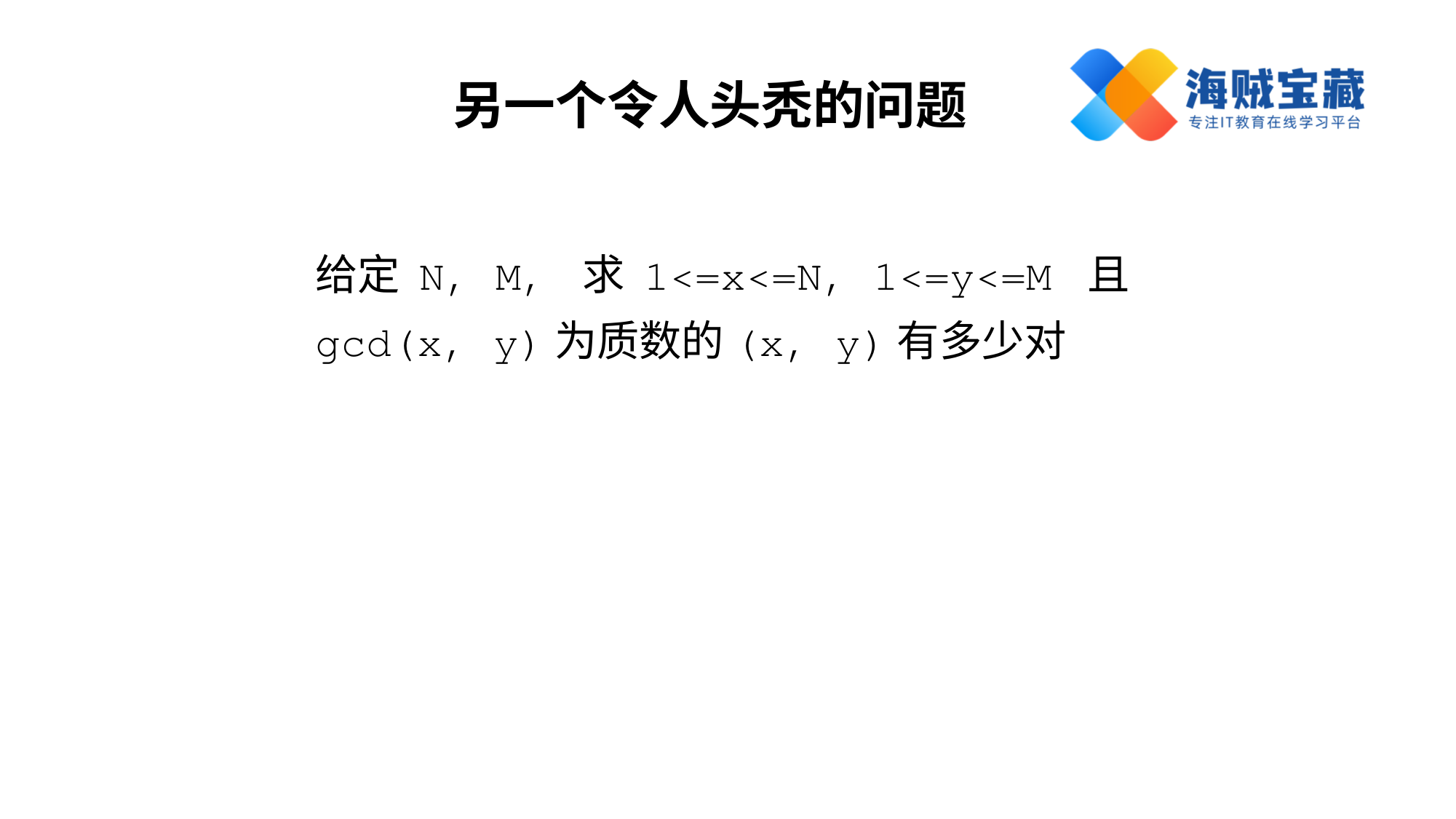

另一个令人头秃的问题
给定 N, M, 求 1<=x<=N, 1<=y<=M 且 gcd(x, y)为质数的(x, y)有多少对